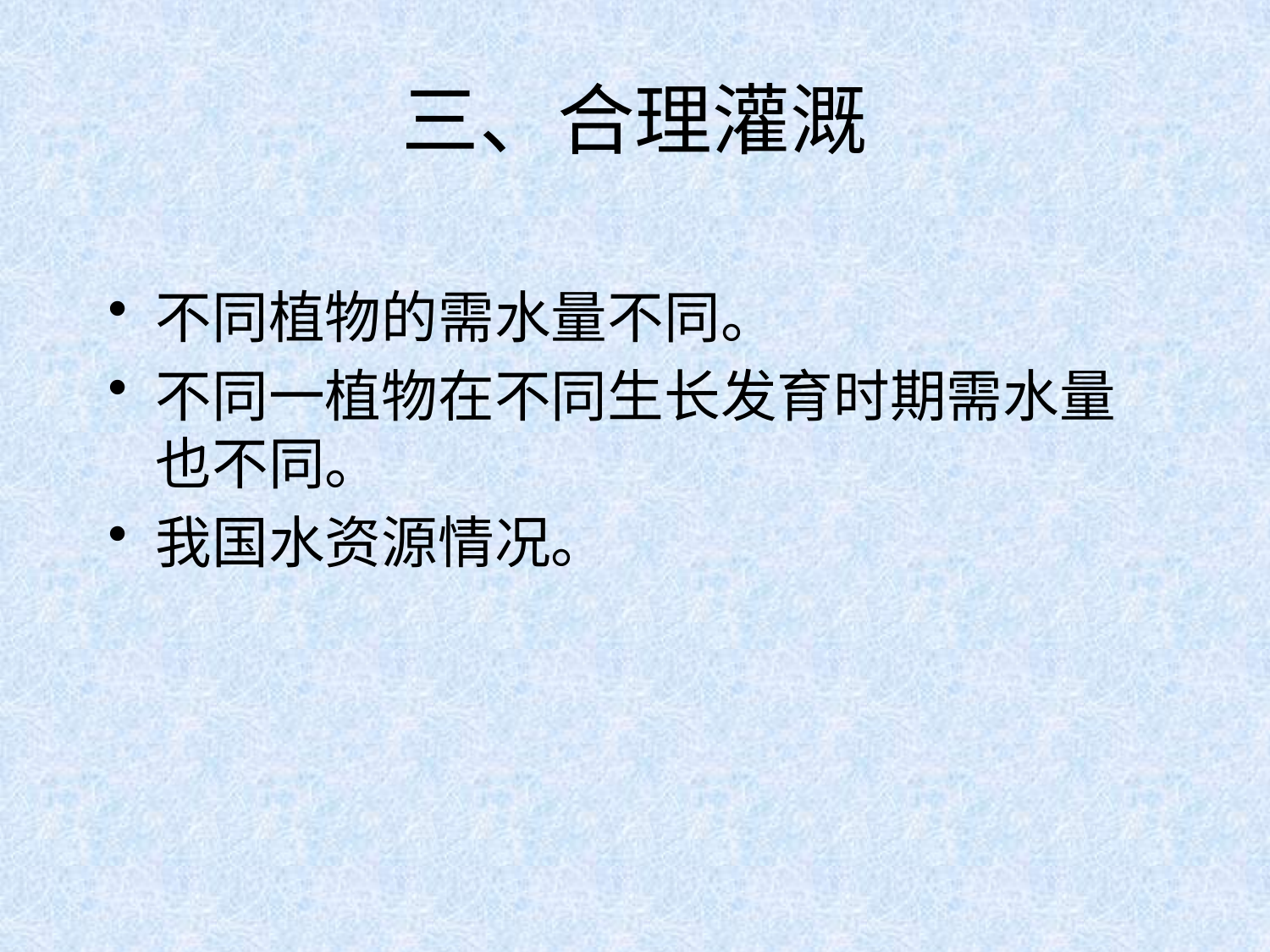

# 三、合理灌溉
不同植物的需水量不同。
不同一植物在不同生长发育时期需水量也不同。
我国水资源情况。